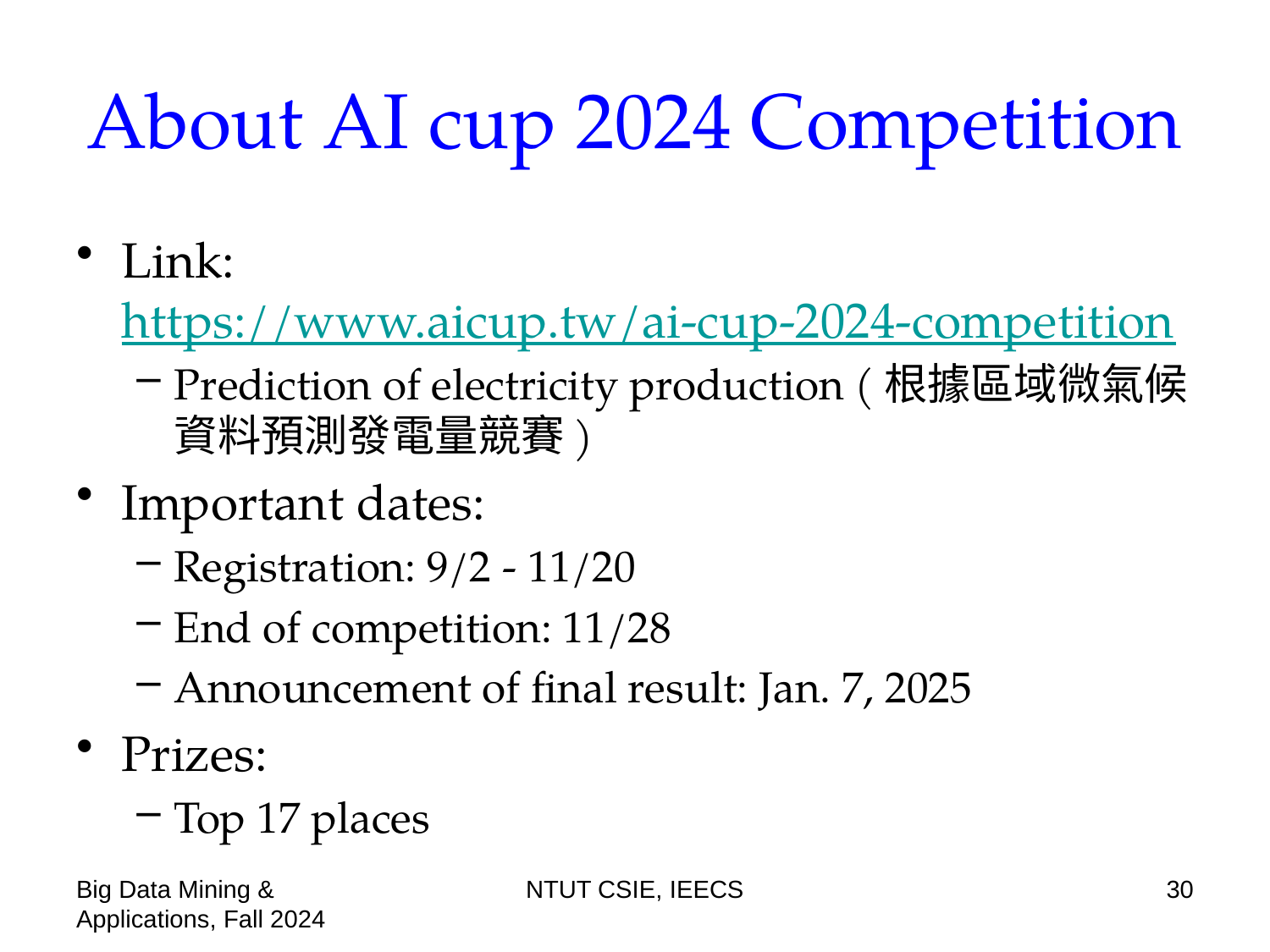

# About AI cup 2024 Competition
Link: https://www.aicup.tw/ai-cup-2024-competition
Prediction of electricity production (根據區域微氣候資料預測發電量競賽)
Important dates:
Registration: 9/2 - 11/20
End of competition: 11/28
Announcement of final result: Jan. 7, 2025
Prizes:
Top 17 places
Big Data Mining & Applications, Fall 2024
NTUT CSIE, IEECS
30